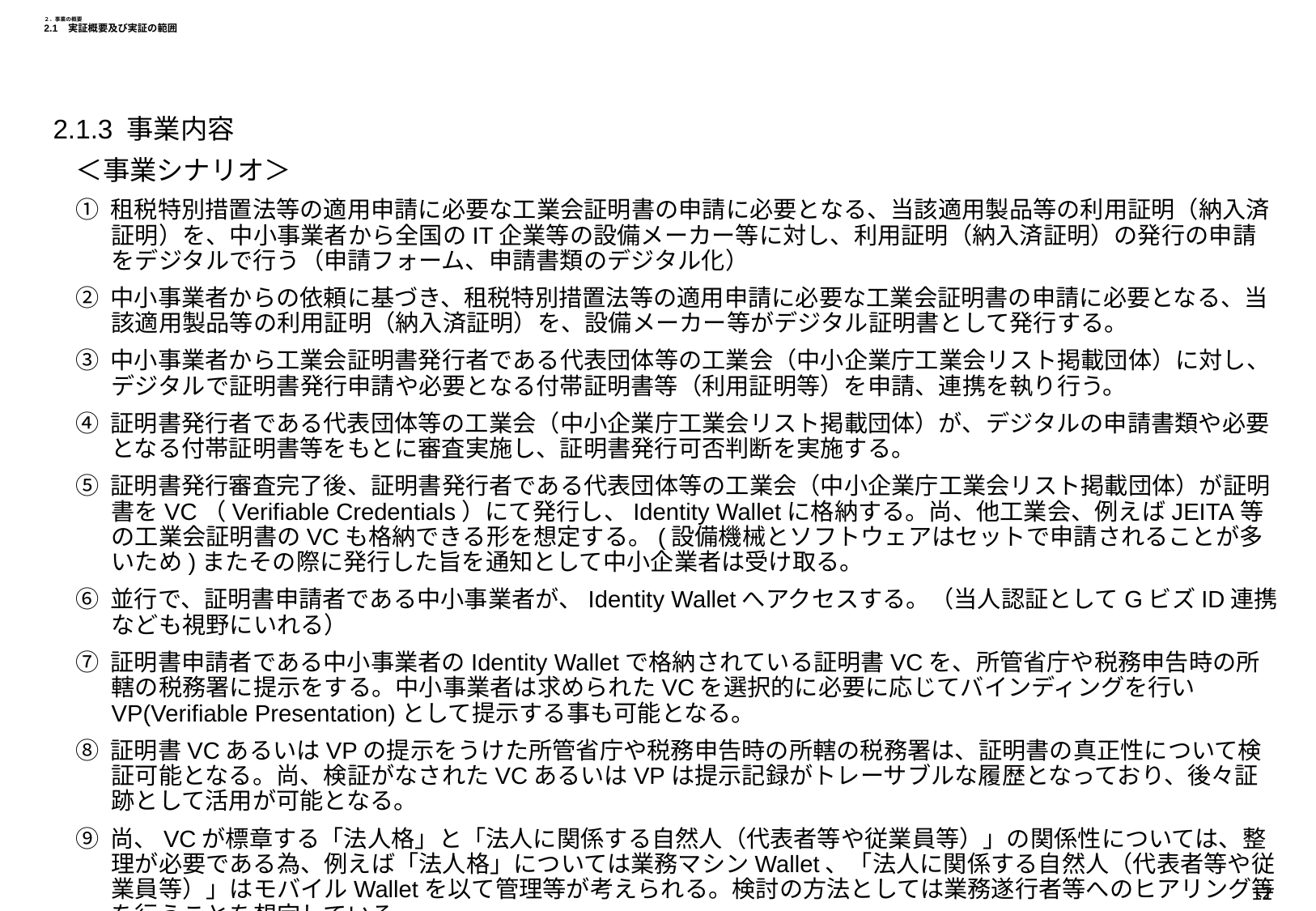

# ２．事業の概要 2.1　実証概要及び実証の範囲
2.1.3 事業内容
＜事業シナリオ＞
① 租税特別措置法等の適用申請に必要な工業会証明書の申請に必要となる、当該適用製品等の利用証明（納入済証明）を、中小事業者から全国のIT企業等の設備メーカー等に対し、利用証明（納入済証明）の発行の申請をデジタルで行う（申請フォーム、申請書類のデジタル化）
② 中小事業者からの依頼に基づき、租税特別措置法等の適用申請に必要な工業会証明書の申請に必要となる、当該適用製品等の利用証明（納入済証明）を、設備メーカー等がデジタル証明書として発行する。
③ 中小事業者から工業会証明書発行者である代表団体等の工業会（中小企業庁工業会リスト掲載団体）に対し、デジタルで証明書発行申請や必要となる付帯証明書等（利用証明等）を申請、連携を執り行う。
④ 証明書発行者である代表団体等の工業会（中小企業庁工業会リスト掲載団体）が、デジタルの申請書類や必要となる付帯証明書等をもとに審査実施し、証明書発行可否判断を実施する。
⑤ 証明書発行審査完了後、証明書発行者である代表団体等の工業会（中小企業庁工業会リスト掲載団体）が証明書をVC（Verifiable Credentials）にて発行し、Identity Walletに格納する。尚、他工業会、例えばJEITA等の工業会証明書のVCも格納できる形を想定する。(設備機械とソフトウェアはセットで申請されることが多いため)またその際に発行した旨を通知として中小企業者は受け取る。
⑥ 並行で、証明書申請者である中小事業者が、Identity Walletへアクセスする。（当人認証としてGビズID連携なども視野にいれる）
⑦ 証明書申請者である中小事業者のIdentity Walletで格納されている証明書VCを、所管省庁や税務申告時の所轄の税務署に提示をする。中小事業者は求められたVCを選択的に必要に応じてバインディングを行いVP(Verifiable Presentation)として提示する事も可能となる。
⑧ 証明書VCあるいはVPの提示をうけた所管省庁や税務申告時の所轄の税務署は、証明書の真正性について検証可能となる。尚、検証がなされたVCあるいはVPは提示記録がトレーサブルな履歴となっており、後々証跡として活用が可能となる。
⑨ 尚、VCが標章する「法人格」と「法人に関係する自然人（代表者等や従業員等）」の関係性については、整理が必要である為、例えば「法人格」については業務マシンWallet、「法人に関係する自然人（代表者等や従業員等）」はモバイルWalletを以て管理等が考えられる。検討の方法としては業務遂行者等へのヒアリング等を行うことを想定している。